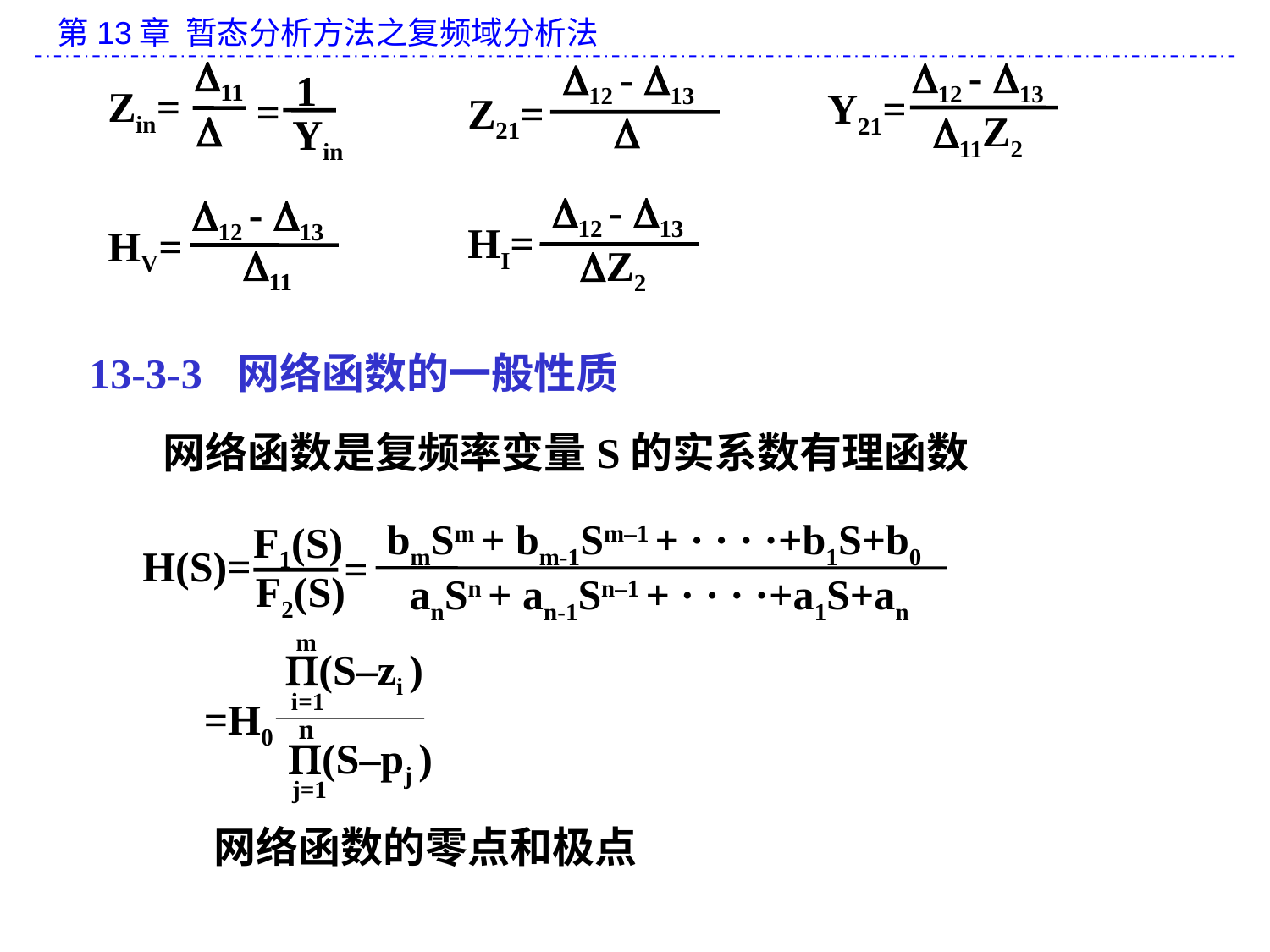

Δ11
1
Zin=
=
Δ
Yin

Δ12 - Δ13
Y21=
Δ11Z2

Δ12 - Δ13
Z21=
Δ

Δ12 - Δ13
HI=
ΔZ2

Δ12 - Δ13
HV=
Δ11

13-3-3 网络函数的一般性质
网络函数是复频率变量S的实系数有理函数
bmSm + bm-1Sm–1 + · · · ·+b1S+b0
=
anSn + an-1Sn–1 + · · · ·+a1S+an

F1(S)
F2(S)

H(S)=
m
Π(S–zi )
i=1
=H0
n

Π(S–pj )
j=1
网络函数的零点和极点